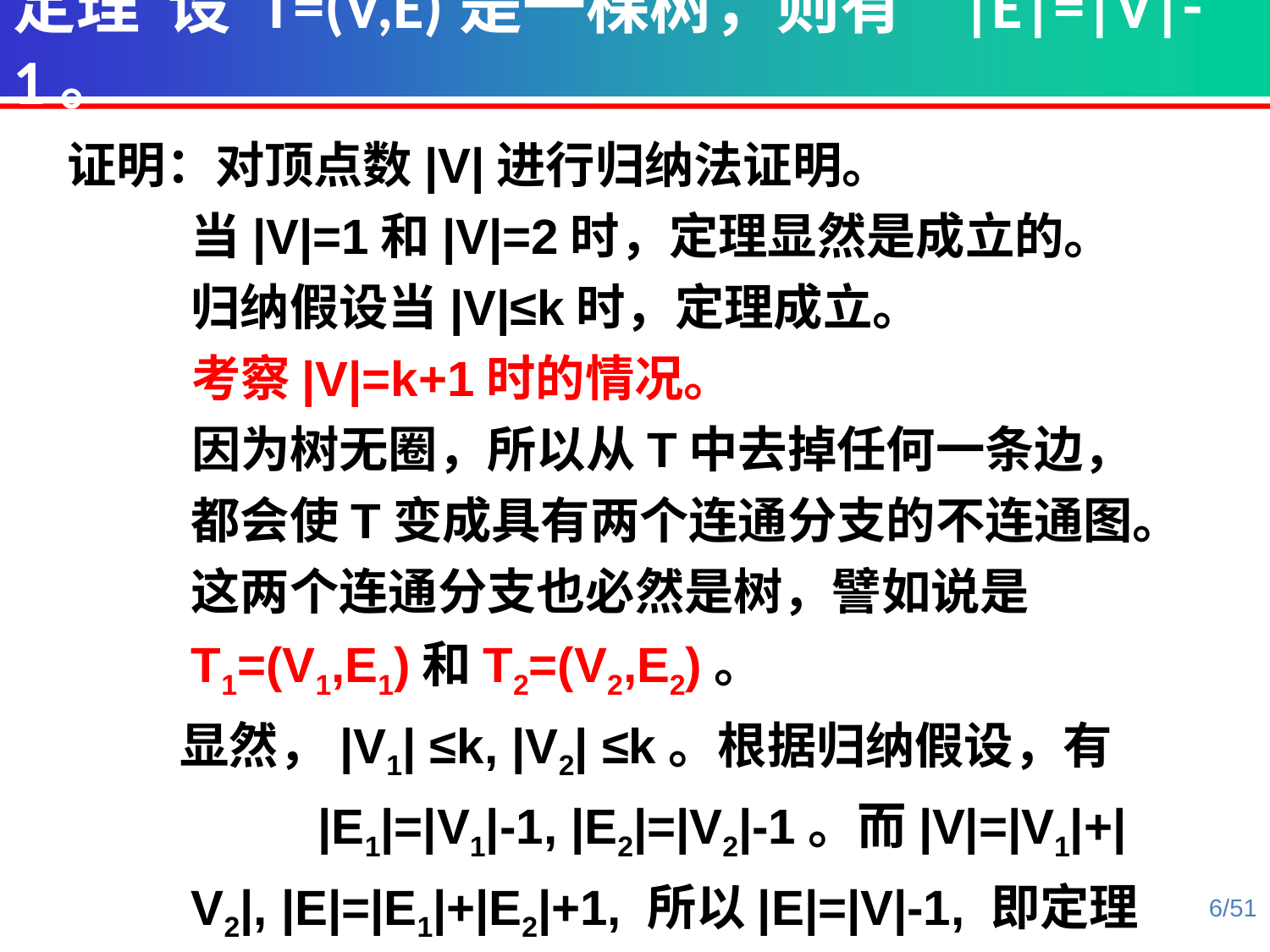

定理  设 T=(V,E)是一棵树，则有   |E|=|V|-1。
证明：对顶点数|V|进行归纳法证明。
	当|V|=1和|V|=2时，定理显然是成立的。
	归纳假设当|V|≤k时，定理成立。
          考察|V|=k+1时的情况。
          因为树无圈，所以从T中去掉任何一条边，都会使T变成具有两个连通分支的不连通图。这两个连通分支也必然是树，譬如说是T1=(V1,E1)和T2=(V2,E2)。
         显然，|V1| ≤k, |V2| ≤k。根据归纳假设，有 	|E1|=|V1|-1, |E2|=|V2|-1。而|V|=|V1|+|V2|, |E|=|E1|+|E2|+1, 所以|E|=|V|-1, 即定理得证。
6/51